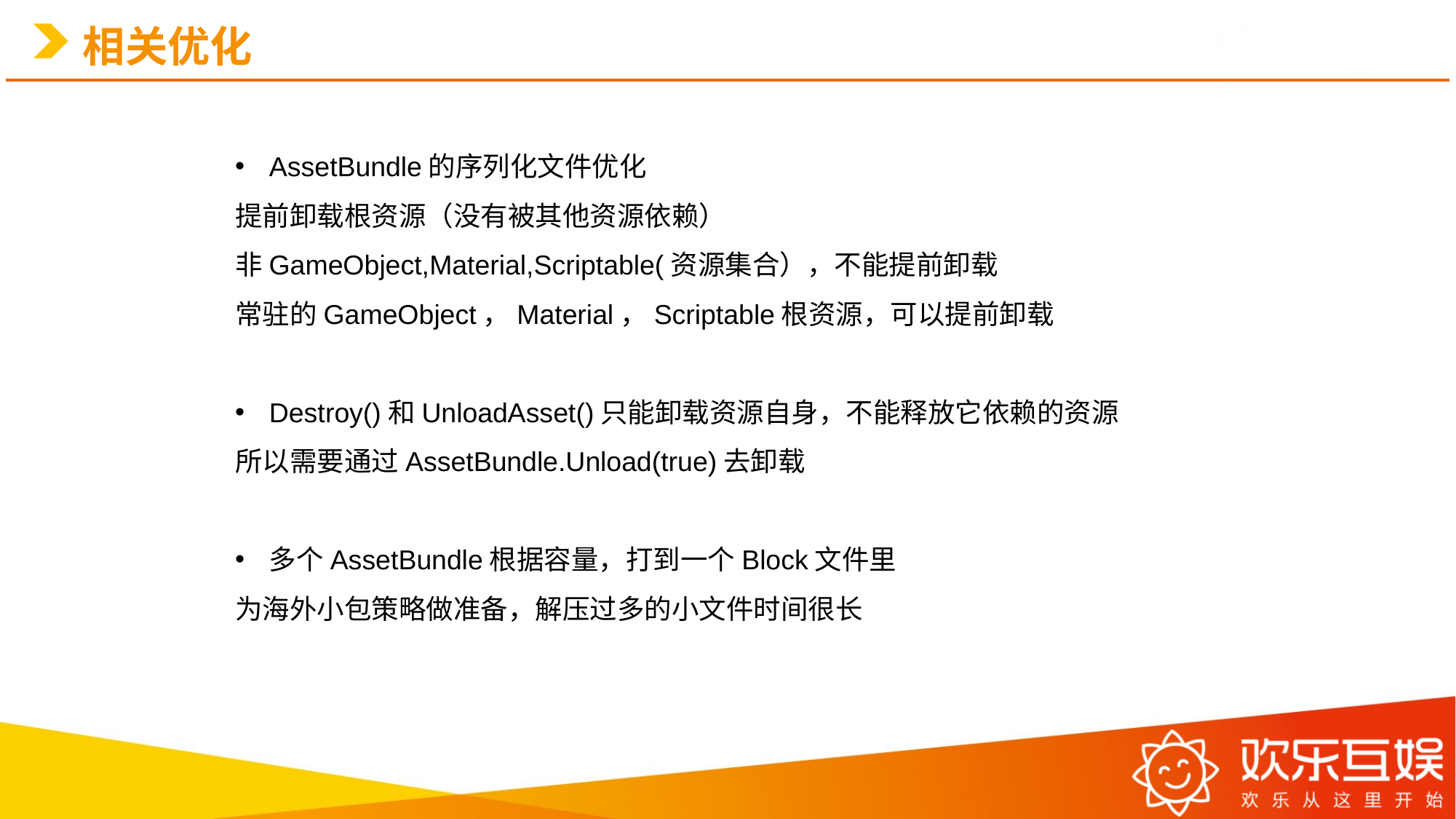

# 相关优化
AssetBundle的序列化文件优化
提前卸载根资源（没有被其他资源依赖）
非GameObject,Material,Scriptable(资源集合），不能提前卸载
常驻的GameObject，Material，Scriptable根资源，可以提前卸载

Destroy()和UnloadAsset()只能卸载资源自身，不能释放它依赖的资源
所以需要通过AssetBundle.Unload(true)去卸载

多个AssetBundle根据容量，打到一个Block文件里
为海外小包策略做准备，解压过多的小文件时间很长